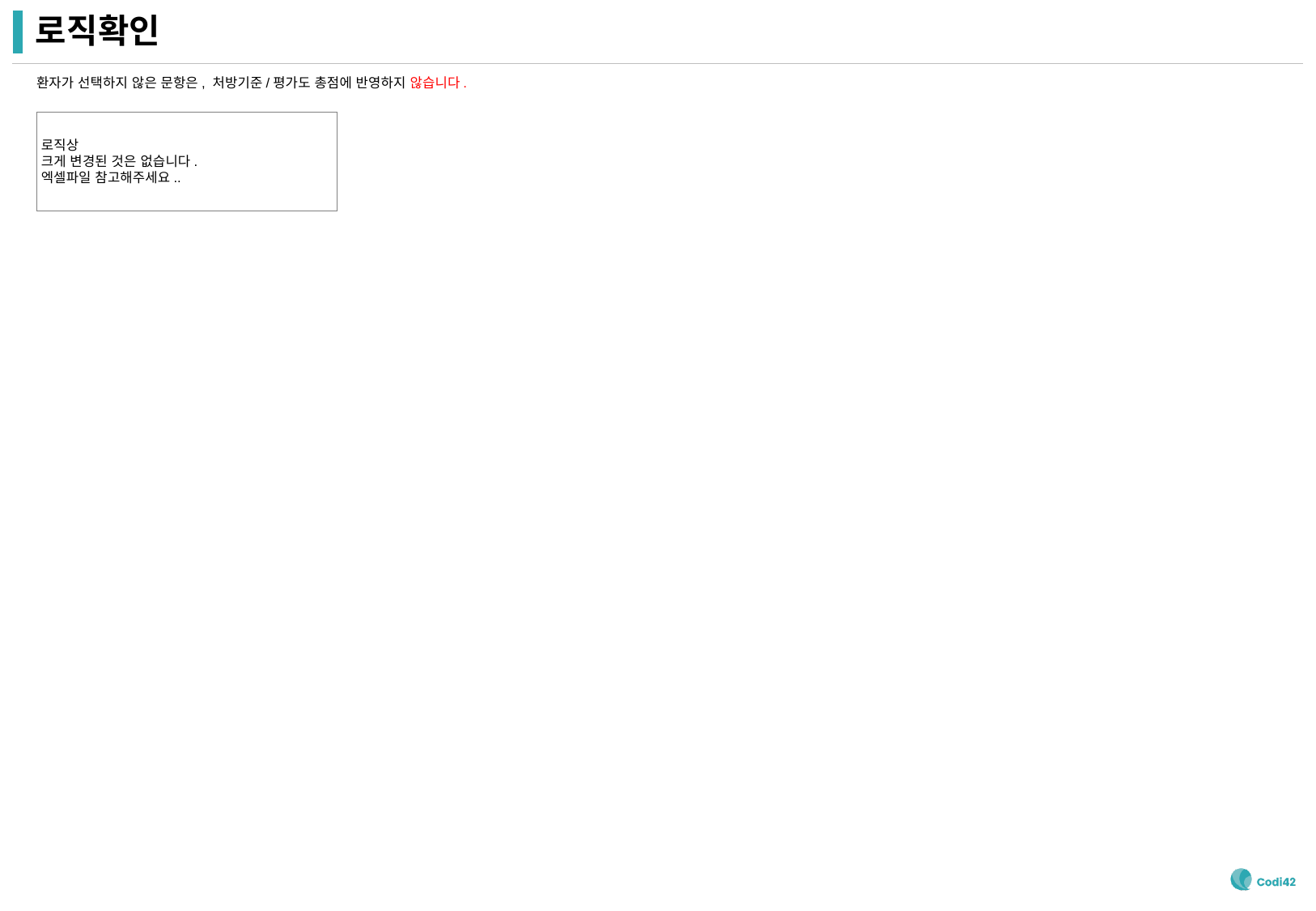

# 로직확인
환자가 선택하지 않은 문항은, 처방기준/평가도 총점에 반영하지 않습니다.
로직상
크게 변경된 것은 없습니다.
엑셀파일 참고해주세요..